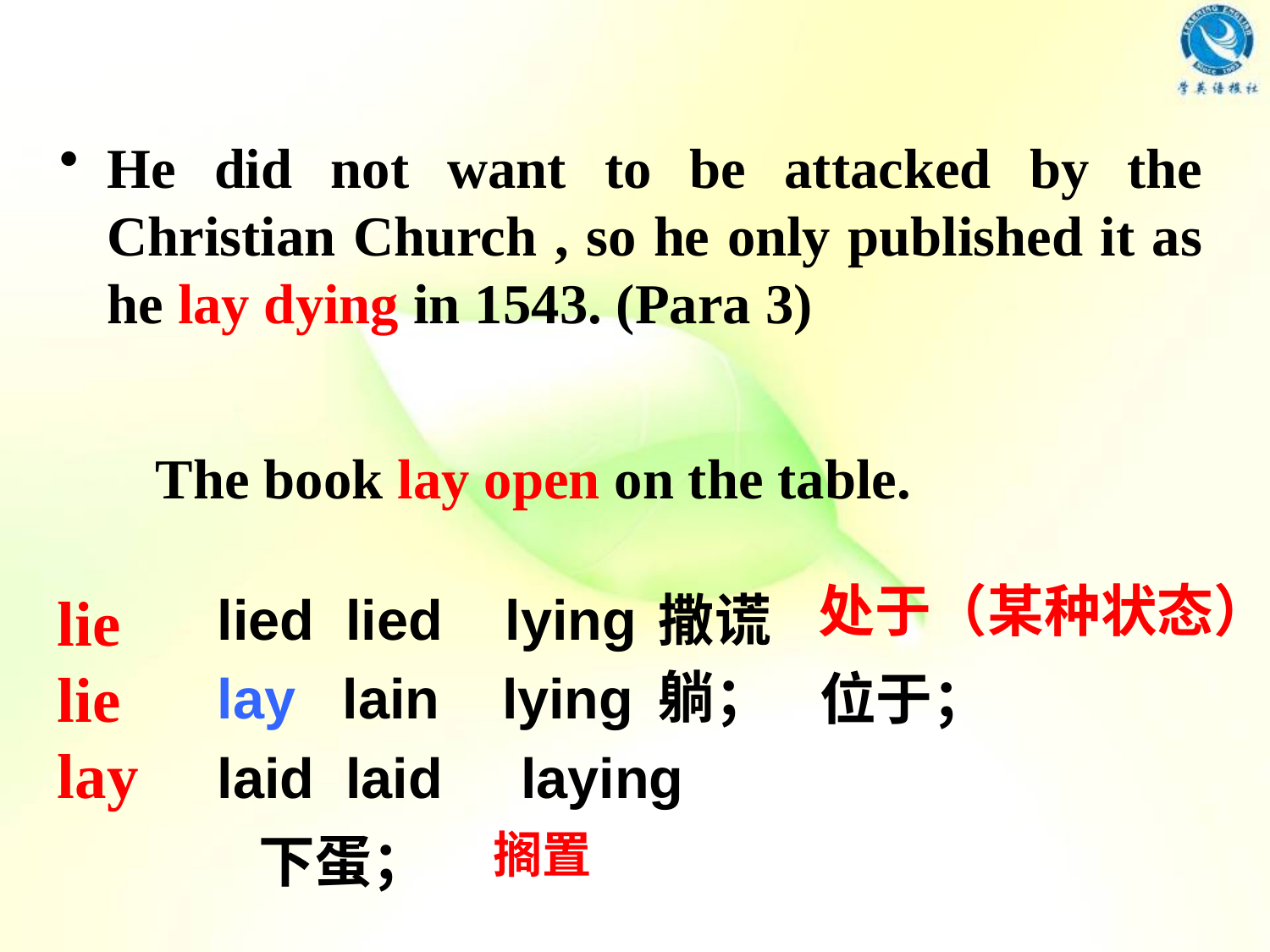

He did not want to be attacked by the Christian Church , so he only published it as he lay dying in 1543. (Para 3)
The book lay open on the table.
处于（某种状态）
lie
lie
lay
lied  lied    lying
lay   lain    lying
laid  laid     laying
撒谎
躺；
位于；
搁置
下蛋；